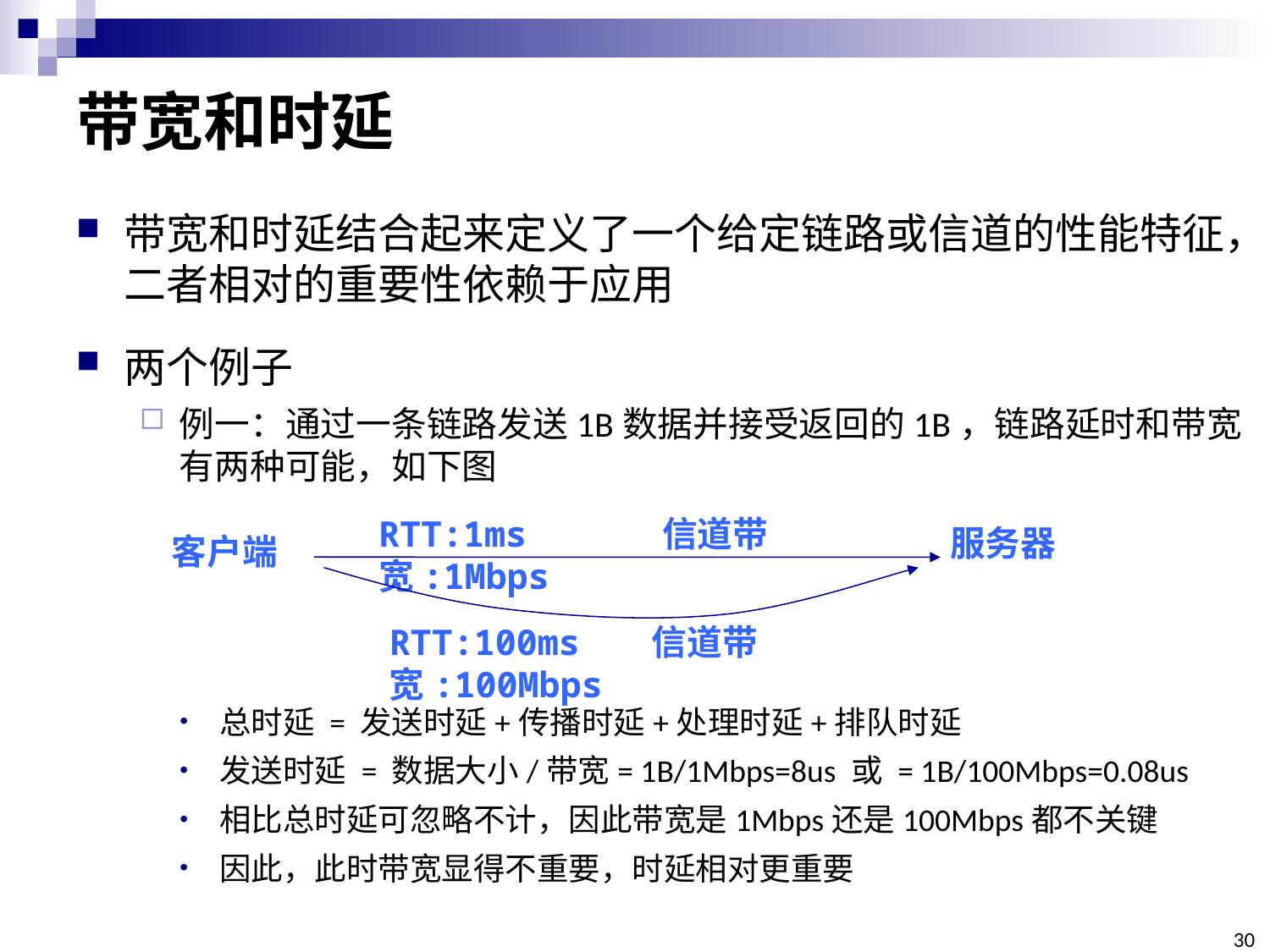

# 带宽和时延
带宽和时延结合起来定义了一个给定链路或信道的性能特征，二者相对的重要性依赖于应用
两个例子
例一：通过一条链路发送1B数据并接受返回的1B，链路延时和带宽有两种可能，如下图
RTT:1ms      信道带宽:1Mbps
服务器
客户端

RTT:100ms   信道带宽:100Mbps
总时延 = 发送时延+传播时延+处理时延+排队时延
发送时延 = 数据大小/带宽= 1B/1Mbps=8us 或 = 1B/100Mbps=0.08us
相比总时延可忽略不计，因此带宽是1Mbps还是100Mbps都不关键
因此，此时带宽显得不重要，时延相对更重要
30